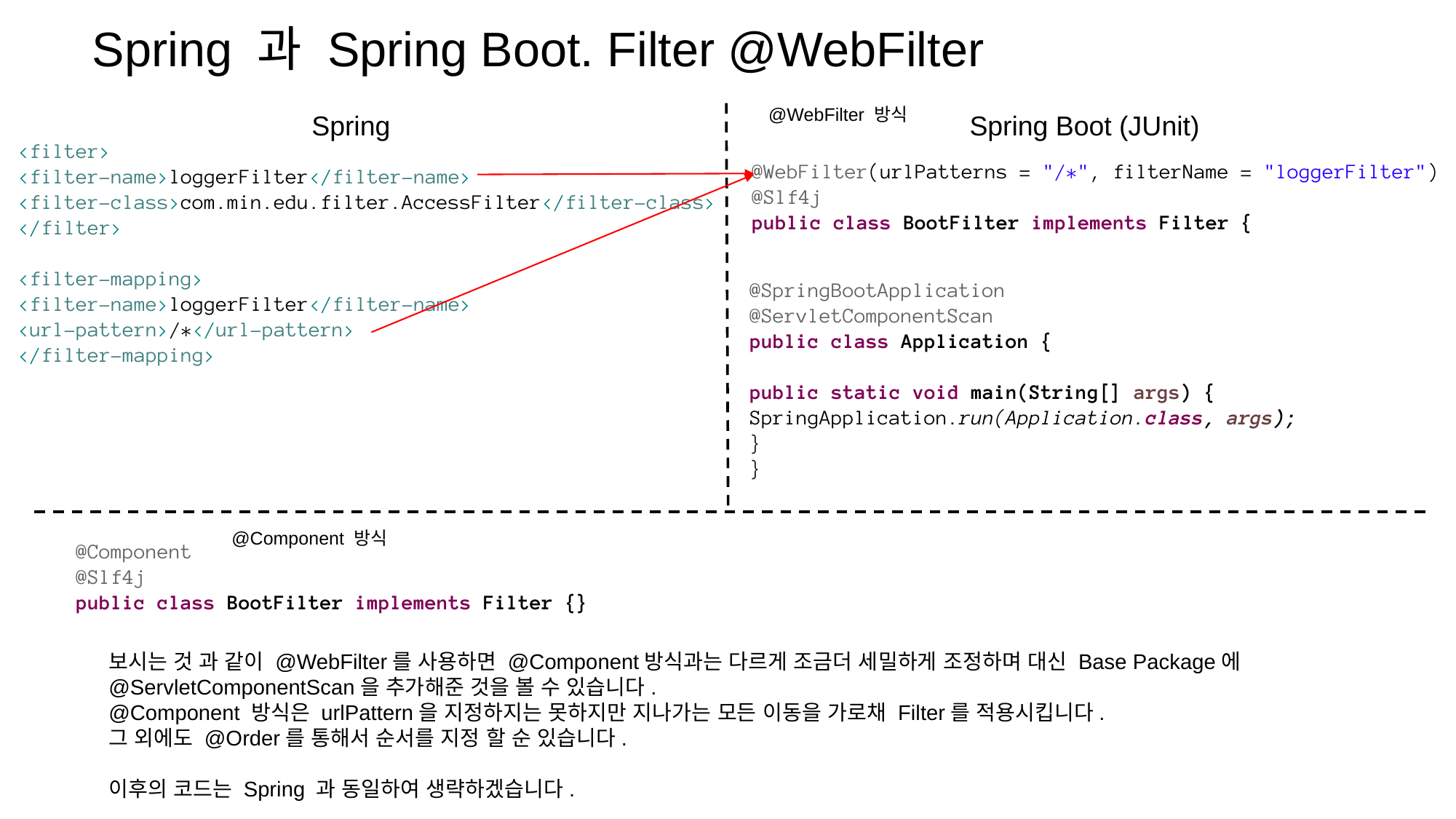

Spring 과 Spring Boot. Filter @WebFilter
@WebFilter 방식
Spring
Spring Boot (JUnit)
<filter>
<filter-name>loggerFilter</filter-name>
<filter-class>com.min.edu.filter.AccessFilter</filter-class>
</filter>

<filter-mapping>
<filter-name>loggerFilter</filter-name>
<url-pattern>/*</url-pattern>
</filter-mapping>
@WebFilter(urlPatterns = "/*", filterName = "loggerFilter")
@Slf4j
public class BootFilter implements Filter {
@SpringBootApplication
@ServletComponentScan
public class Application {

public static void main(String[] args) {
SpringApplication.run(Application.class, args);
}
}
@Component 방식
@Component
@Slf4j
public class BootFilter implements Filter {}
보시는 것 과 같이 @WebFilter를 사용하면 @Component방식과는 다르게 조금더 세밀하게 조정하며 대신 Base Package에
@ServletComponentScan을 추가해준 것을 볼 수 있습니다.
@Component 방식은 urlPattern을 지정하지는 못하지만 지나가는 모든 이동을 가로채 Filter를 적용시킵니다.
그 외에도 @Order를 통해서 순서를 지정 할 순 있습니다.

이후의 코드는 Spring 과 동일하여 생략하겠습니다.